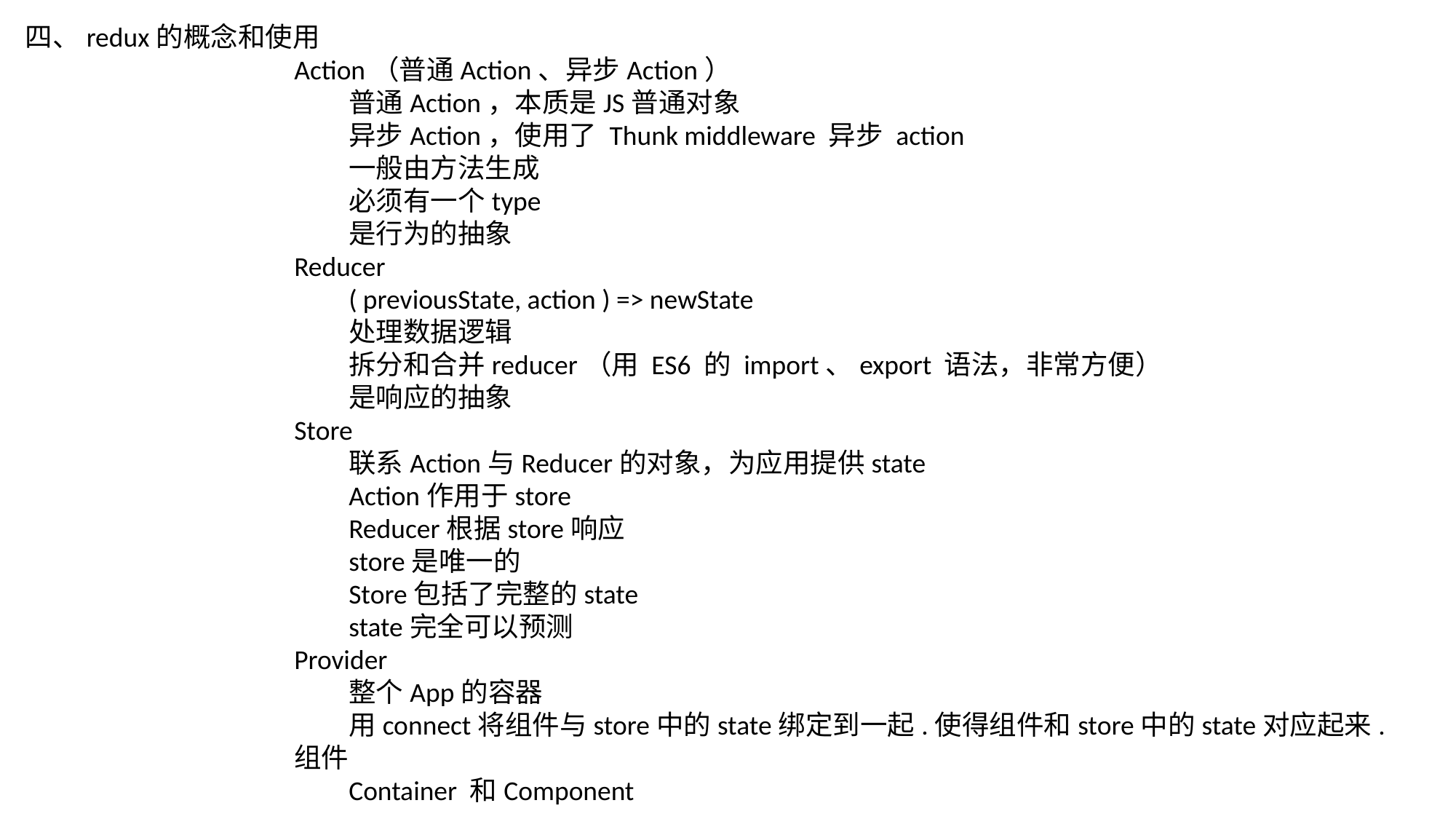

四、redux的概念和使用
Action（普通Action、异步Action）
普通Action，本质是JS普通对象
异步Action，使用了 Thunk middleware 异步 action
一般由方法生成
必须有一个type
是行为的抽象
Reducer
( previousState, action ) => newState
处理数据逻辑
拆分和合并reducer（用 ES6 的 import、export 语法，非常方便）
是响应的抽象
Store
联系Action与Reducer的对象，为应用提供state
Action作用于store
Reducer根据store响应
store是唯一的
Store包括了完整的state
state完全可以预测
Provider
整个App的容器
用connect将组件与store中的state绑定到一起.使得组件和store中的state对应起来.
组件
Container 和Component